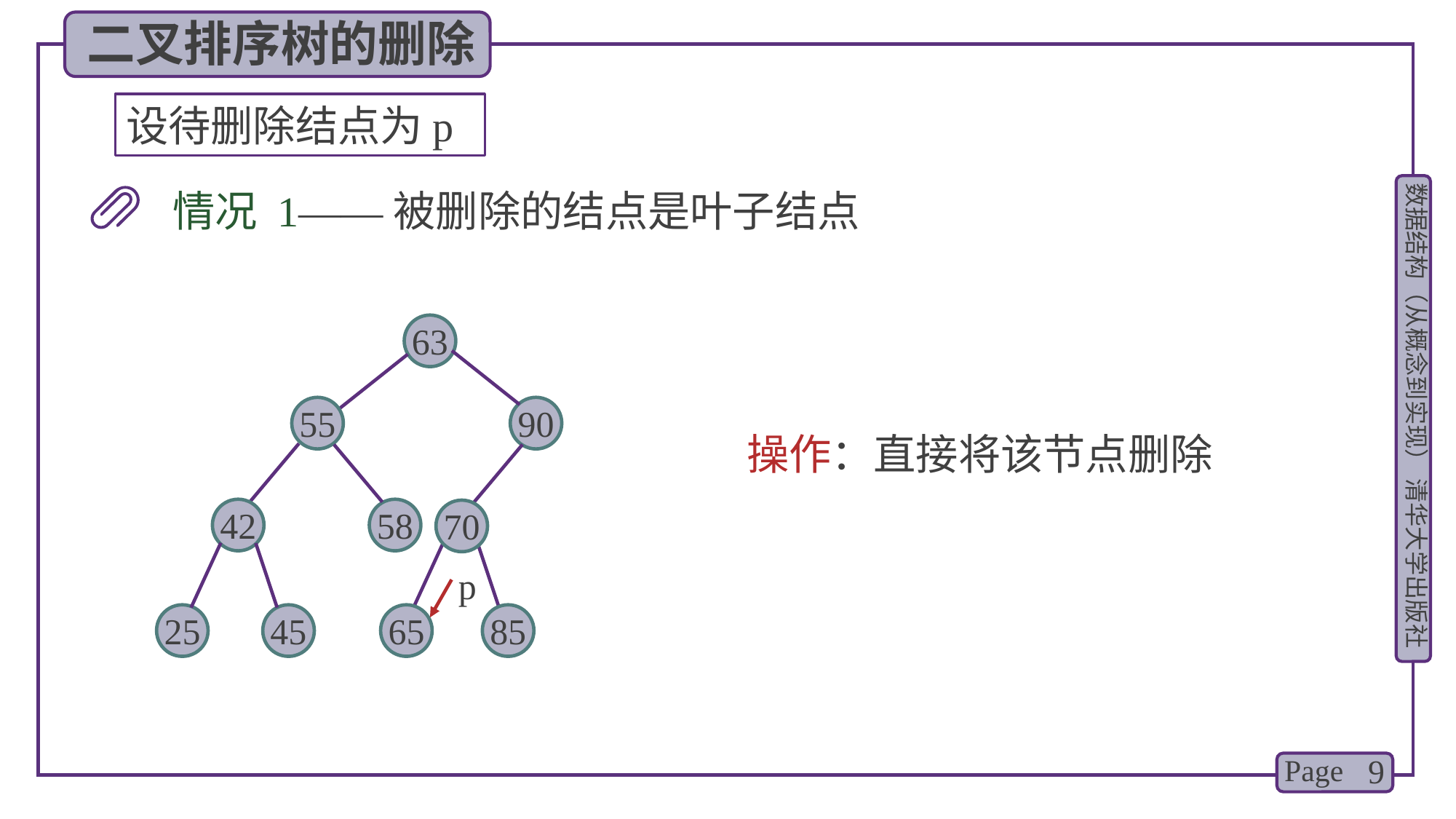

二叉排序树的删除

设待删除结点为p
情况 1——被删除的结点是叶子结点

63

90

55
操作：直接将该节点删除

42

58

70

25

45

65

85
p